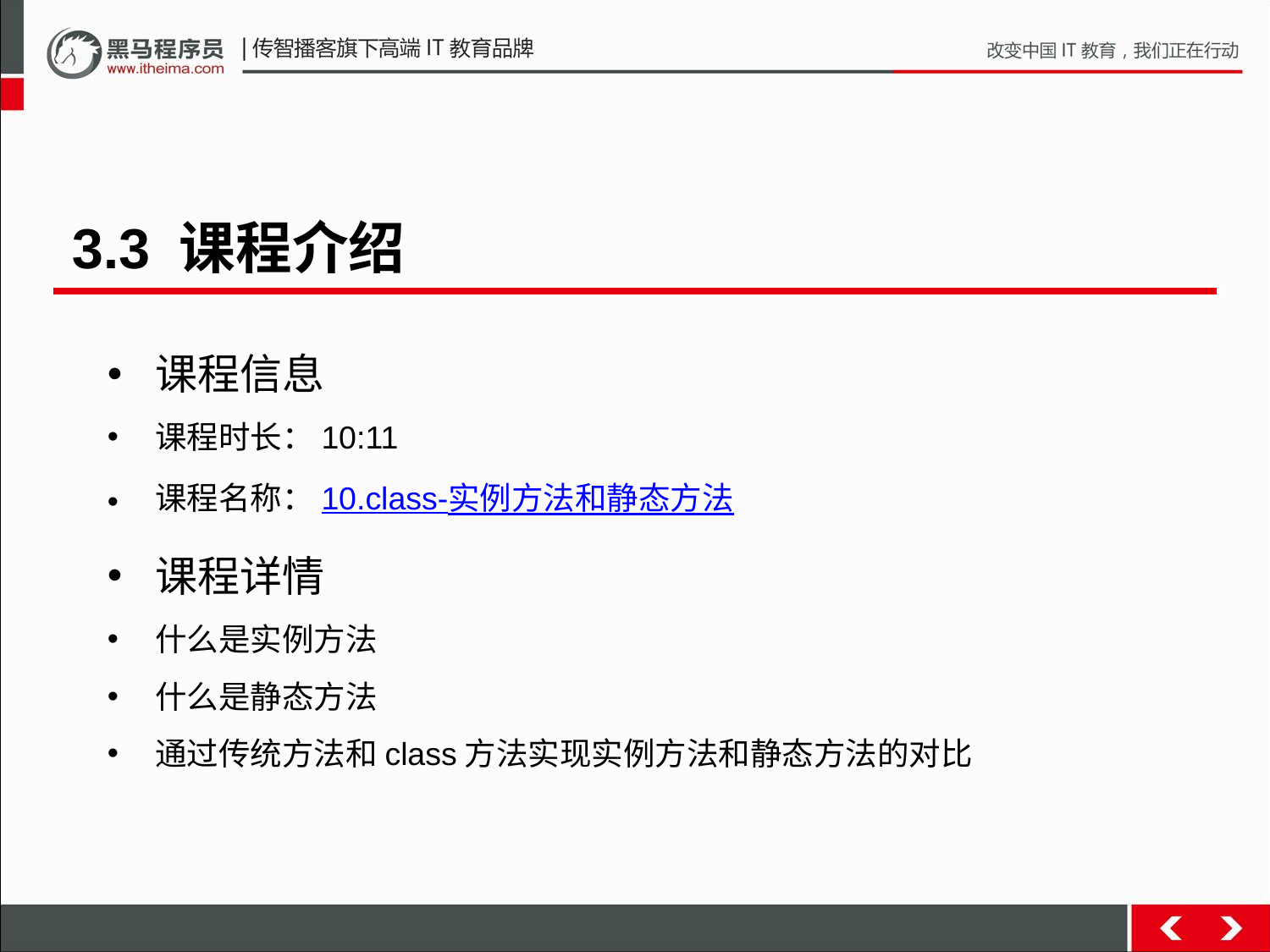

3.3 课程介绍
课程信息
课程时长：10:11
课程名称：10.class-实例方法和静态方法
课程详情
什么是实例方法
什么是静态方法
通过传统方法和class方法实现实例方法和静态方法的对比